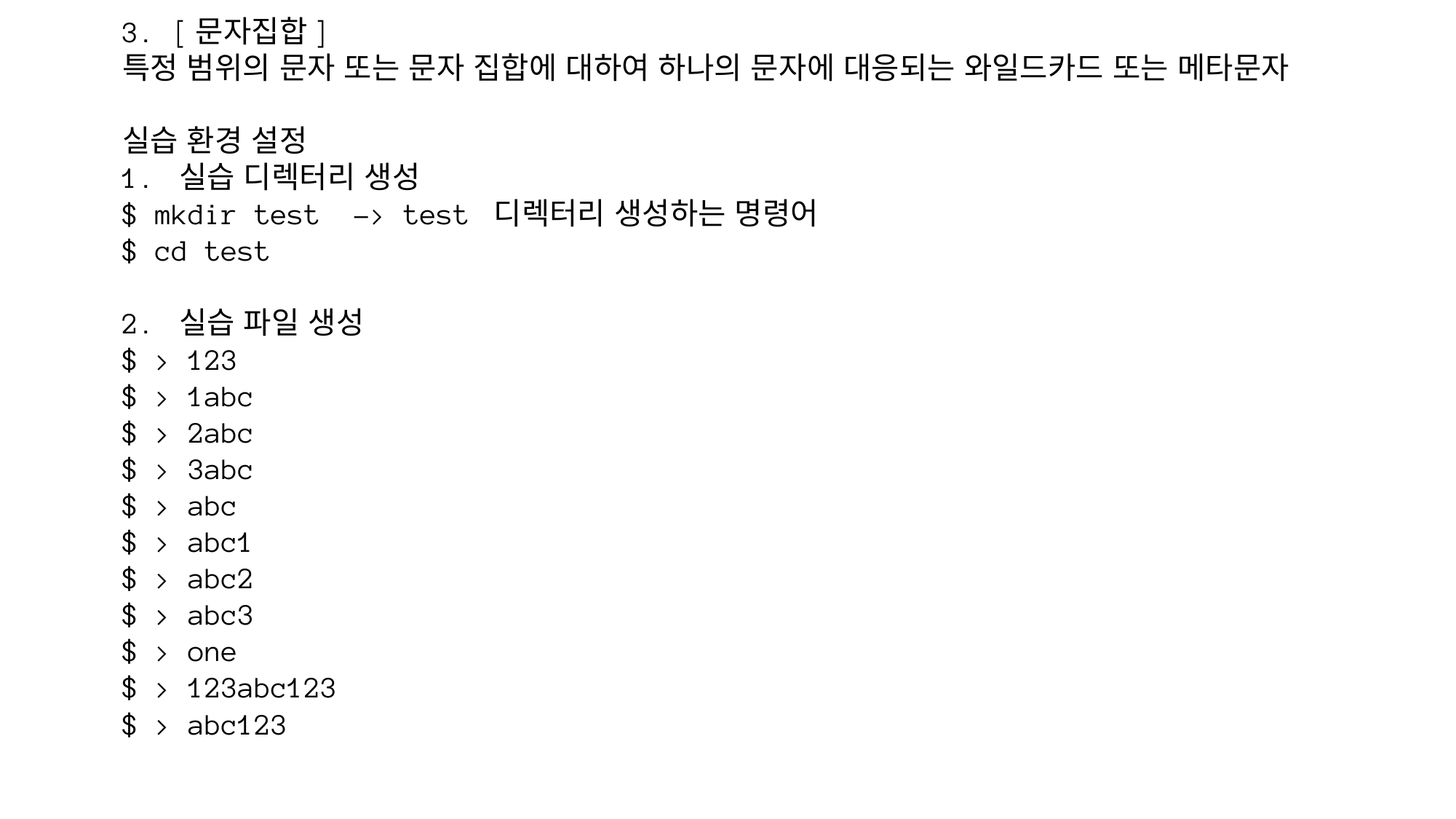

3. [문자집합]
특정 범위의 문자 또는 문자 집합에 대하여 하나의 문자에 대응되는 와일드카드 또는 메타문자

실습 환경 설정
1. 실습 디렉터리 생성
$ mkdir test  -> test 디렉터리 생성하는 명령어
$ cd test

2. 실습 파일 생성
$ > 123
$ > 1abc
$ > 2abc
$ > 3abc
$ > abc
$ > abc1
$ > abc2
$ > abc3
$ > one
$ > 123abc123
$ > abc123